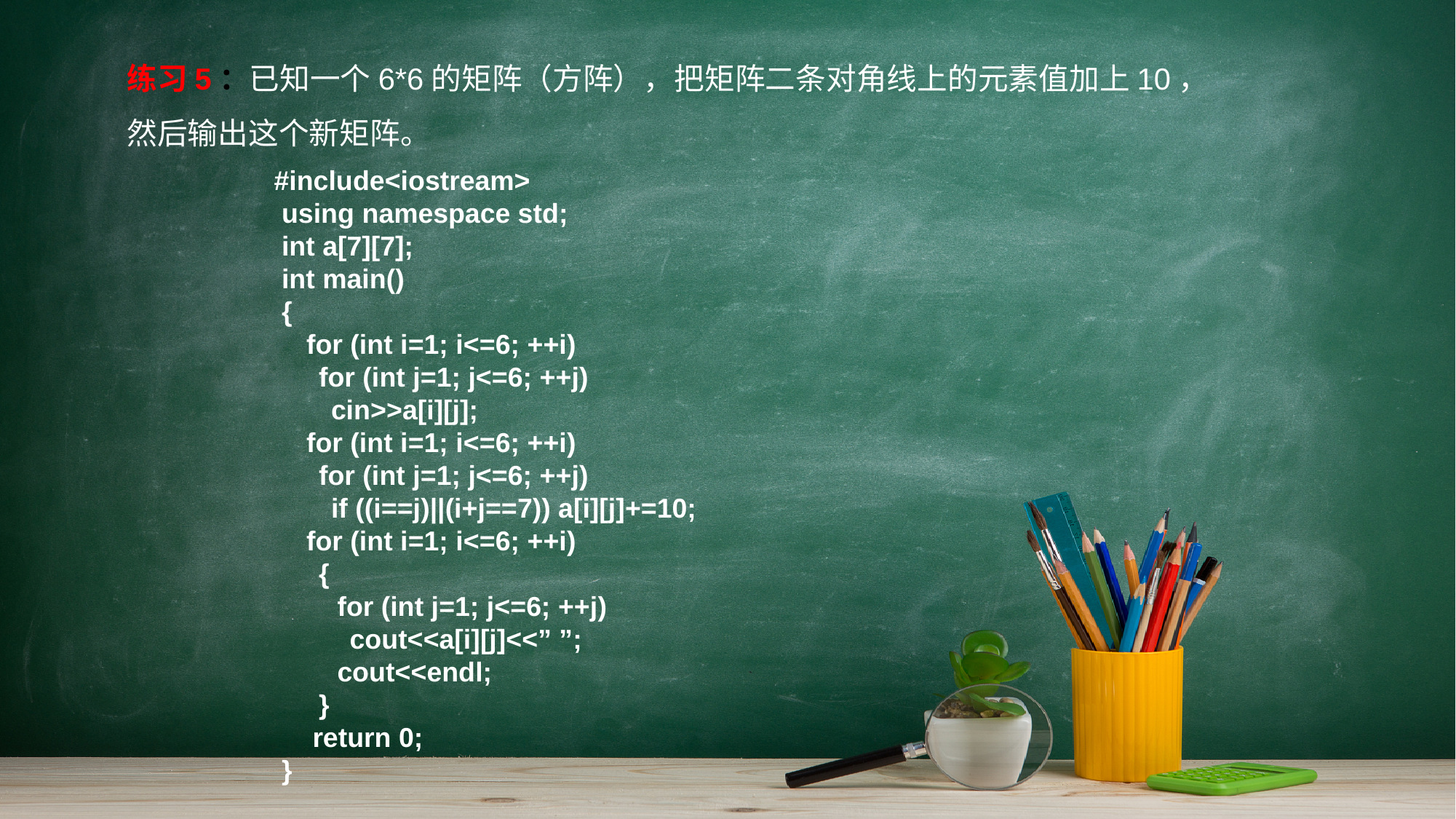

练习5：已知一个6*6的矩阵（方阵），把矩阵二条对角线上的元素值加上10，
然后输出这个新矩阵。
       #include<iostream>
　　using namespace std;
　　int a[7][7];
　　int main()
　　{
　　    for (int i=1; i<=6; ++i)
　　      for (int j=1; j<=6; ++j)
　　        cin>>a[i][j];
　　    for (int i=1; i<=6; ++i)
　　      for (int j=1; j<=6; ++j)
　　        if ((i==j)||(i+j==7)) a[i][j]+=10;
　　    for (int i=1; i<=6; ++i)
　　      {
　　         for (int j=1; j<=6; ++j)
　　           cout<<a[i][j]<<” ”;
　　         cout<<endl;
　　      }
　　     return 0;
　　}